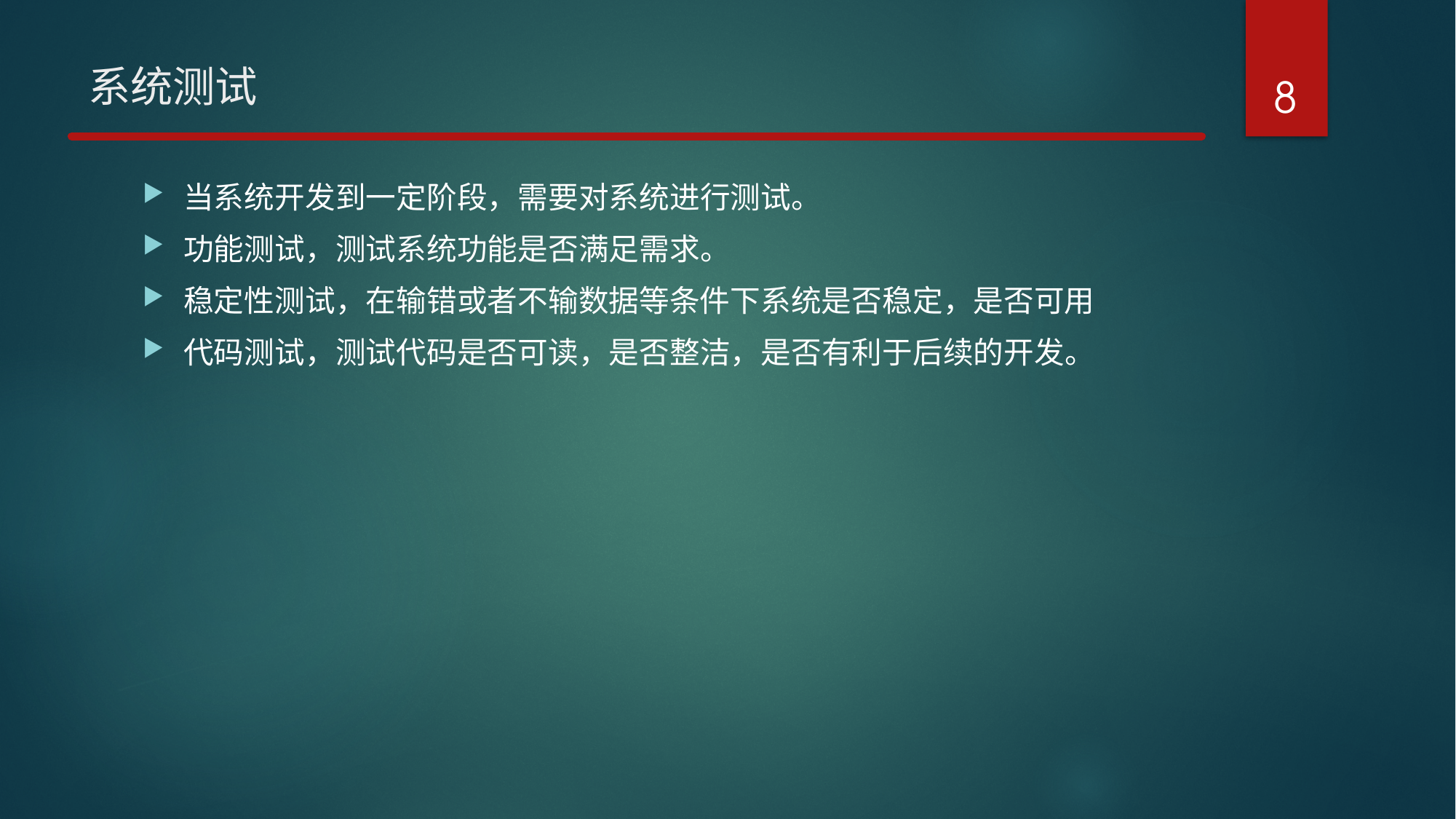

8
# 系统测试
当系统开发到一定阶段，需要对系统进行测试。
功能测试，测试系统功能是否满足需求。
稳定性测试，在输错或者不输数据等条件下系统是否稳定，是否可用
代码测试，测试代码是否可读，是否整洁，是否有利于后续的开发。